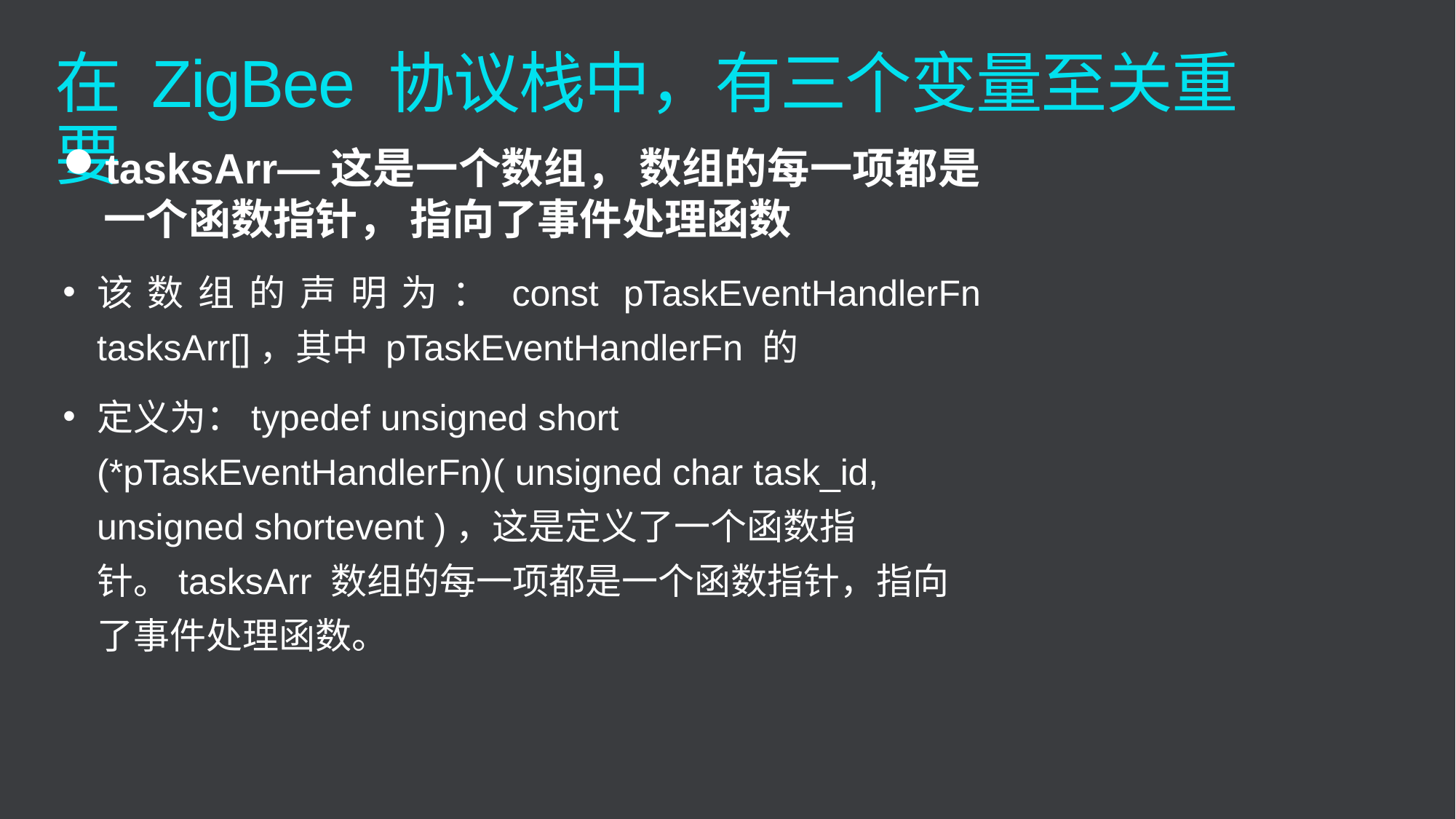

# 在 ZigBee 协议栈中，有三个变量至关重要

tasksArr—这是一个数组， 数组的每一项都是一个函数指针， 指向了事件处理函数
该数组的声明为：const pTaskEventHandlerFn tasksArr[]，其中 pTaskEventHandlerFn 的
定义为：typedef unsigned short (*pTaskEventHandlerFn)( unsigned char task_id, unsigned shortevent )，这是定义了一个函数指针。tasksArr 数组的每一项都是一个函数指针，指向了事件处理函数。